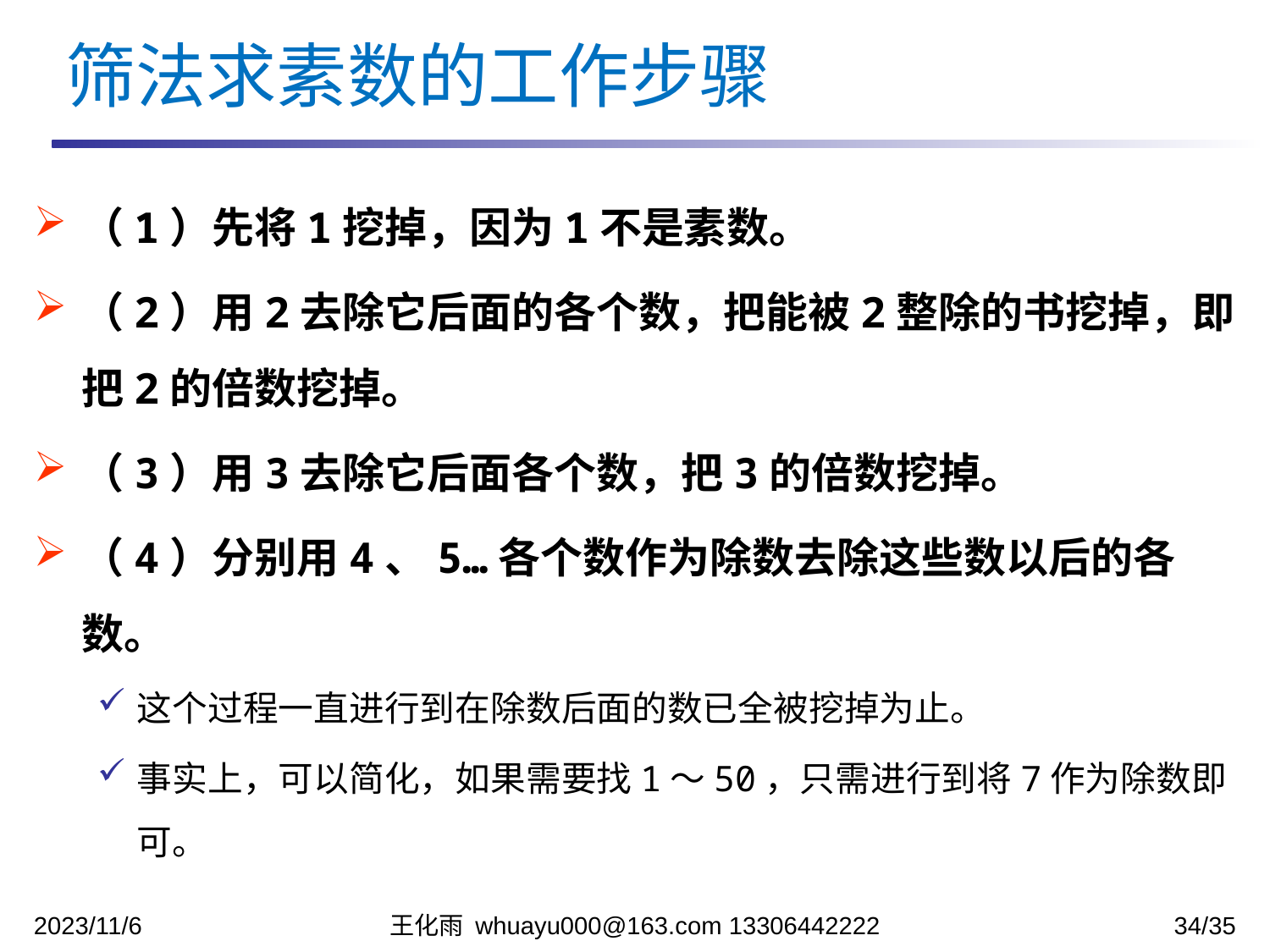

筛法求素数的工作步骤
（1）先将1挖掉，因为1不是素数。
（2）用2去除它后面的各个数，把能被2整除的书挖掉，即把2的倍数挖掉。
（3）用3去除它后面各个数，把3的倍数挖掉。
（4）分别用4、5…各个数作为除数去除这些数以后的各数。
这个过程一直进行到在除数后面的数已全被挖掉为止。
事实上，可以简化，如果需要找1～50，只需进行到将7作为除数即可。
2023/11/6
王化雨 whuayu000@163.com 13306442222
34/35